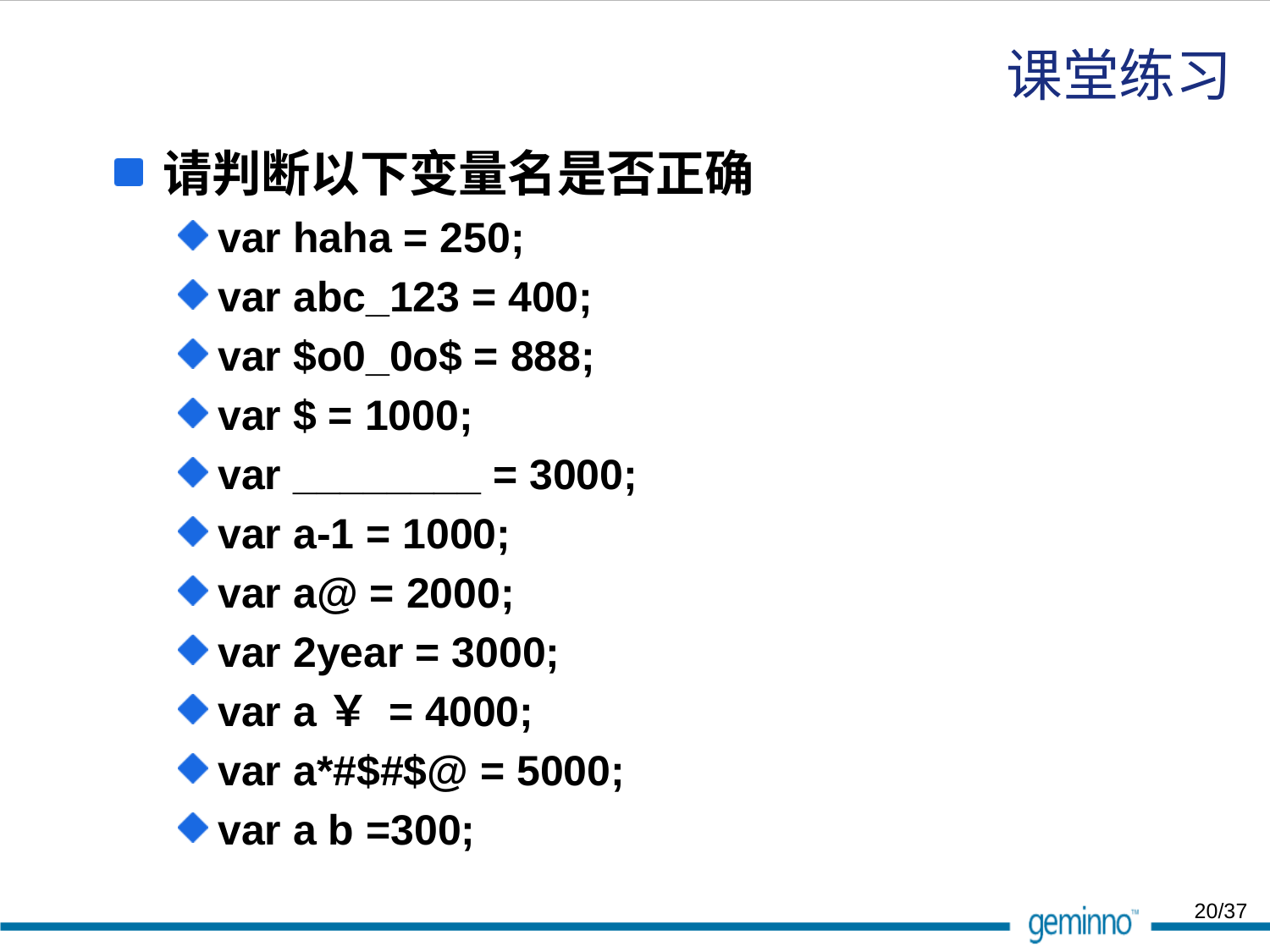

# 课堂练习
请判断以下变量名是否正确
var haha = 250;
var abc_123 = 400;
var $o0_0o$ = 888;
var $ = 1000;
var ________ = 3000;
var a-1 = 1000;
var a@ = 2000;
var 2year = 3000;
var a￥ = 4000;
var a*#$#$@ = 5000;
var a b =300;
20/37